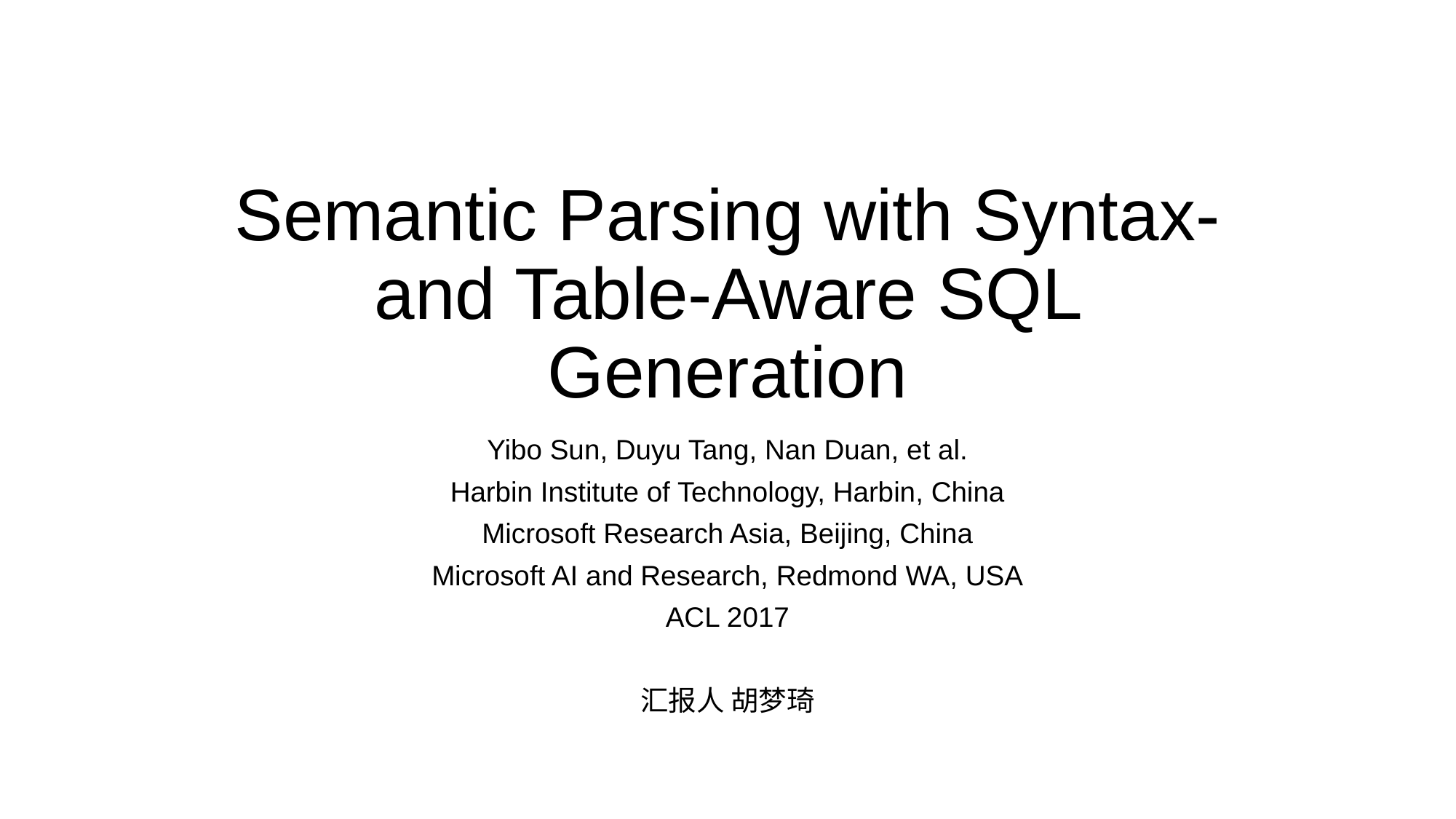

# Semantic Parsing with Syntax- and Table-Aware SQL Generation
Yibo Sun, Duyu Tang, Nan Duan, et al.
Harbin Institute of Technology, Harbin, China
Microsoft Research Asia, Beijing, China
Microsoft AI and Research, Redmond WA, USA
ACL 2017

汇报人 胡梦琦